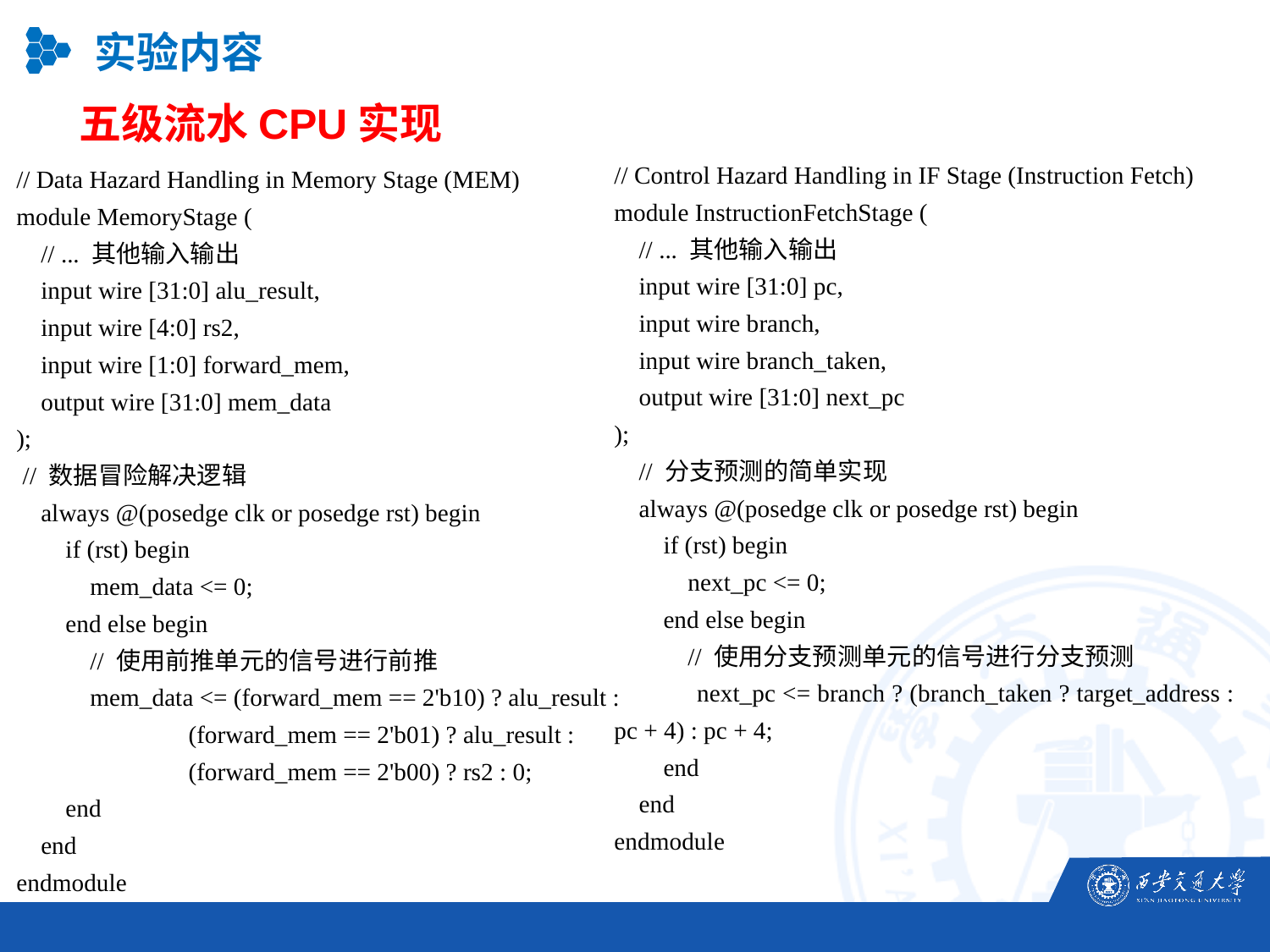

实验内容
五级流水CPU实现
// Control Hazard Handling in IF Stage (Instruction Fetch)
module InstructionFetchStage (
    // ... 其他输入输出
    input wire [31:0] pc,
    input wire branch,
    input wire branch_taken,
    output wire [31:0] next_pc
);
    // 分支预测的简单实现
    always @(posedge clk or posedge rst) begin
        if (rst) begin
            next_pc <= 0;
        end else begin
            // 使用分支预测单元的信号进行分支预测
            next_pc <= branch ? (branch_taken ? target_address : pc + 4) : pc + 4;
        end
    end
endmodule
// Data Hazard Handling in Memory Stage (MEM)
module MemoryStage (
    // ... 其他输入输出
    input wire [31:0] alu_result,
    input wire [4:0] rs2,
    input wire [1:0] forward_mem,
    output wire [31:0] mem_data
);
 // 数据冒险解决逻辑
    always @(posedge clk or posedge rst) begin
        if (rst) begin
            mem_data <= 0;
        end else begin
            // 使用前推单元的信号进行前推
            mem_data <= (forward_mem == 2'b10) ? alu_result :
                            (forward_mem == 2'b01) ? alu_result :
                            (forward_mem == 2'b00) ? rs2 : 0;
        end
    end
endmodule